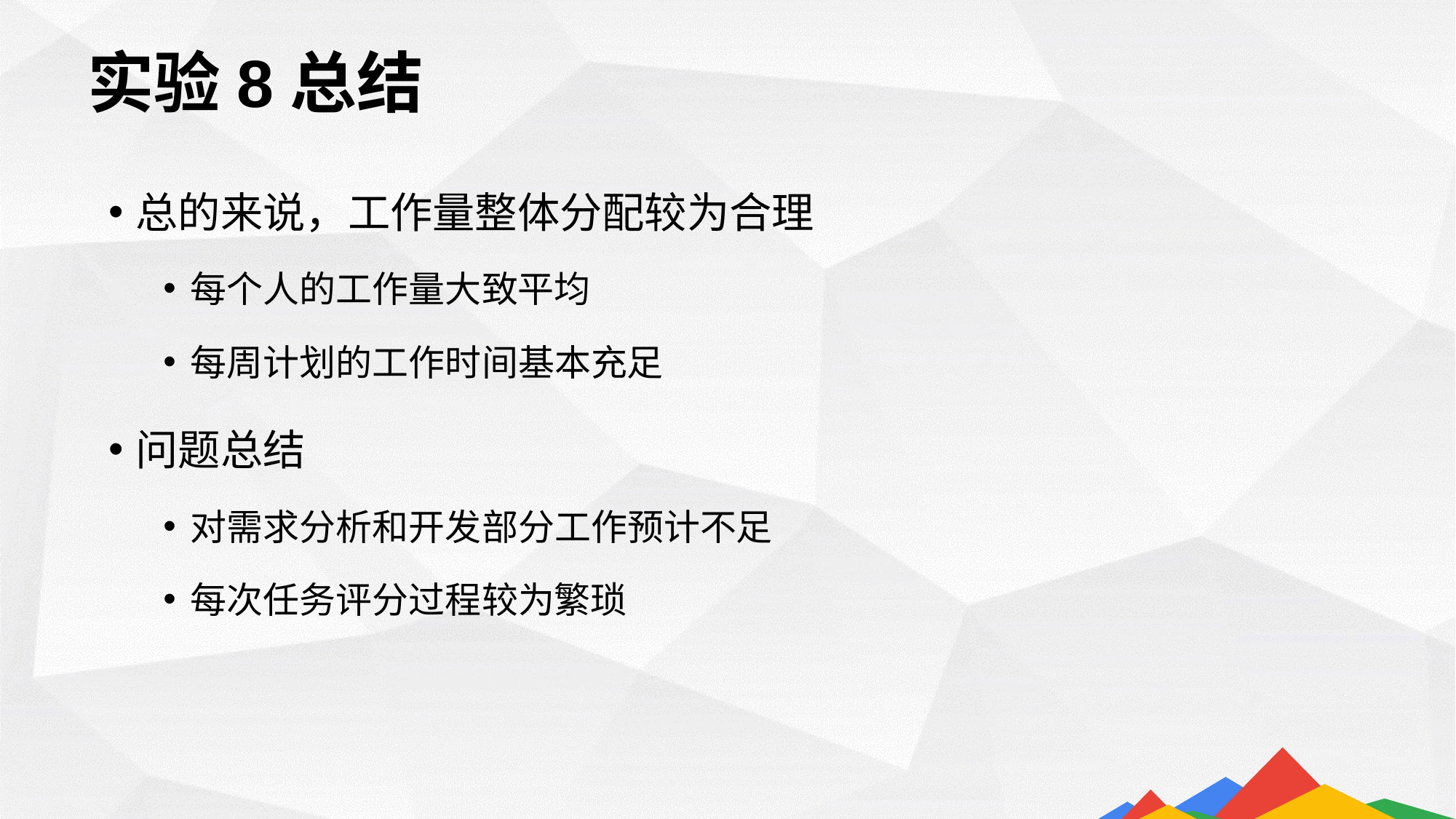

实验8总结
总的来说，工作量整体分配较为合理
每个人的工作量大致平均
每周计划的工作时间基本充足
问题总结
对需求分析和开发部分工作预计不足
每次任务评分过程较为繁琐